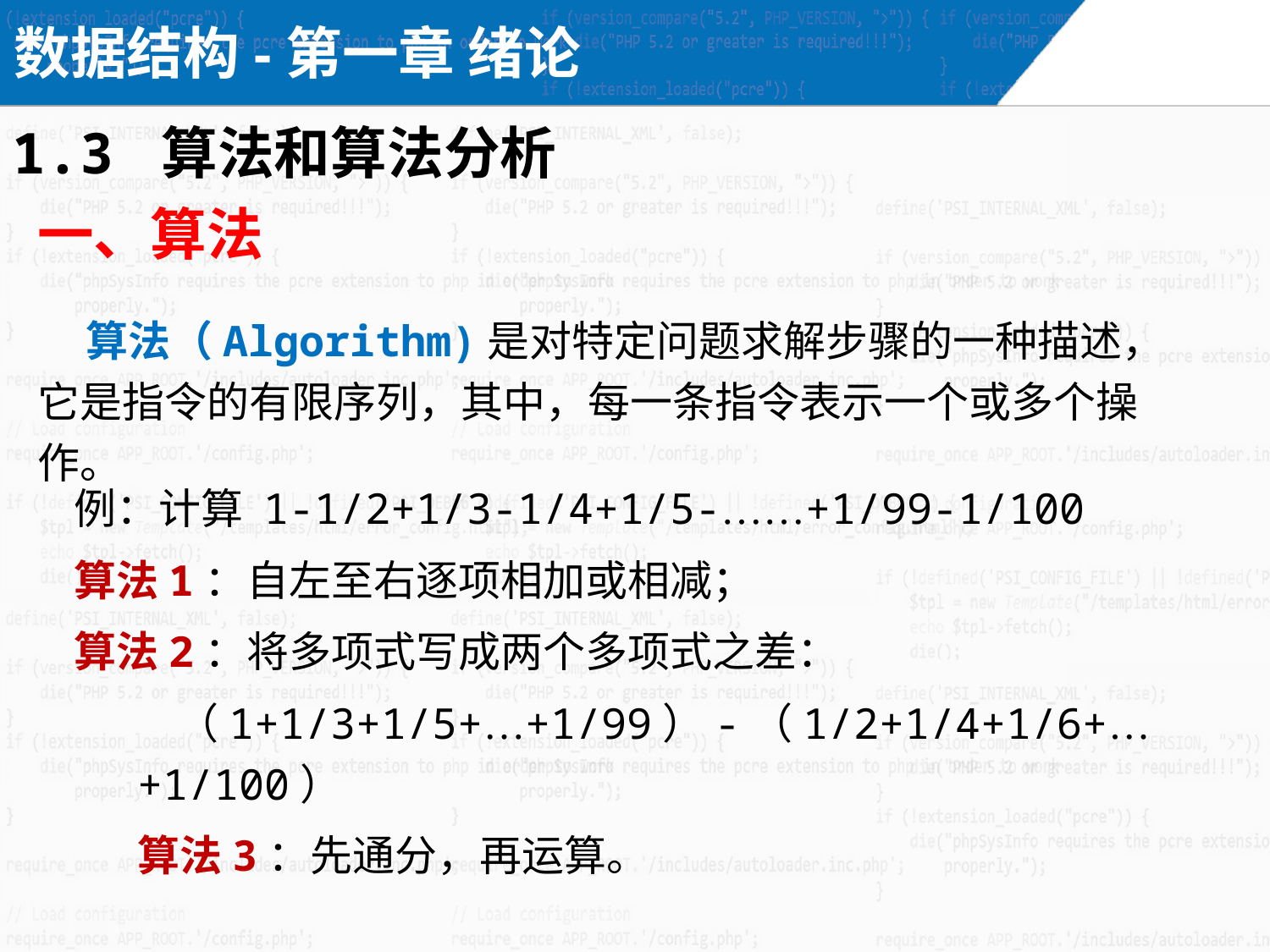

数据结构-第一章 绪论
1.3 算法和算法分析
一、算法
    算法（Algorithm)是对特定问题求解步骤的一种描述，它是指令的有限序列，其中，每一条指令表示一个或多个操作。
例：计算 1-1/2+1/3-1/4+1/5-……+1/99-1/100
算法1：自左至右逐项相加或相减；
算法2：将多项式写成两个多项式之差：
   （1+1/3+1/5+…+1/99）-（1/2+1/4+1/6+…+1/100）
算法3：先通分，再运算。